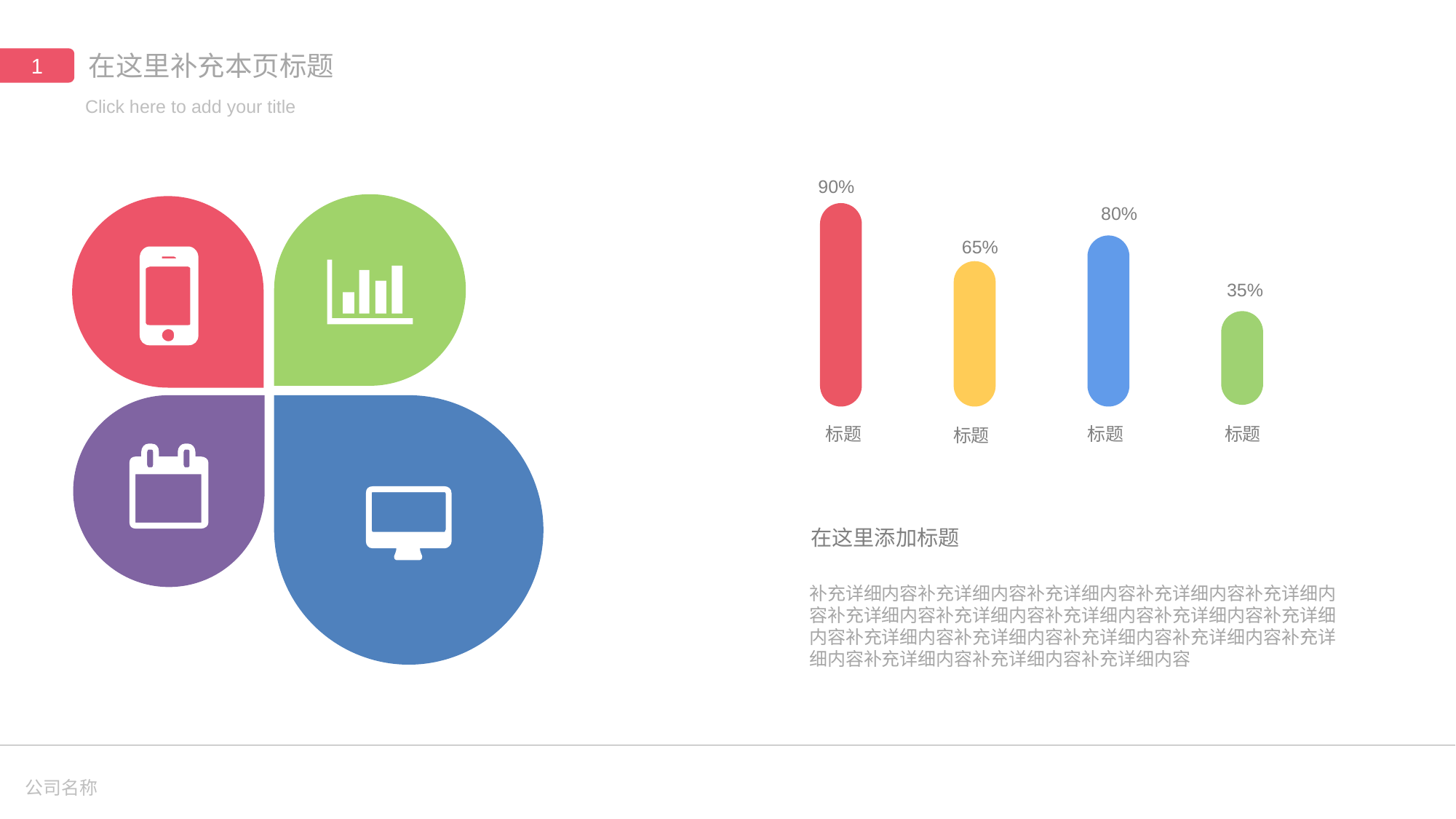

在这里补充本页标题
1
Click here to add your title
90%

80%
65%
35%

标题
标题
标题
标题
在这里添加标题
补充详细内容补充详细内容补充详细内容补充详细内容补充详细内容补充详细内容补充详细内容补充详细内容补充详细内容补充详细内容补充详细内容补充详细内容补充详细内容补充详细内容补充详细内容补充详细内容补充详细内容补充详细内容
公司名称